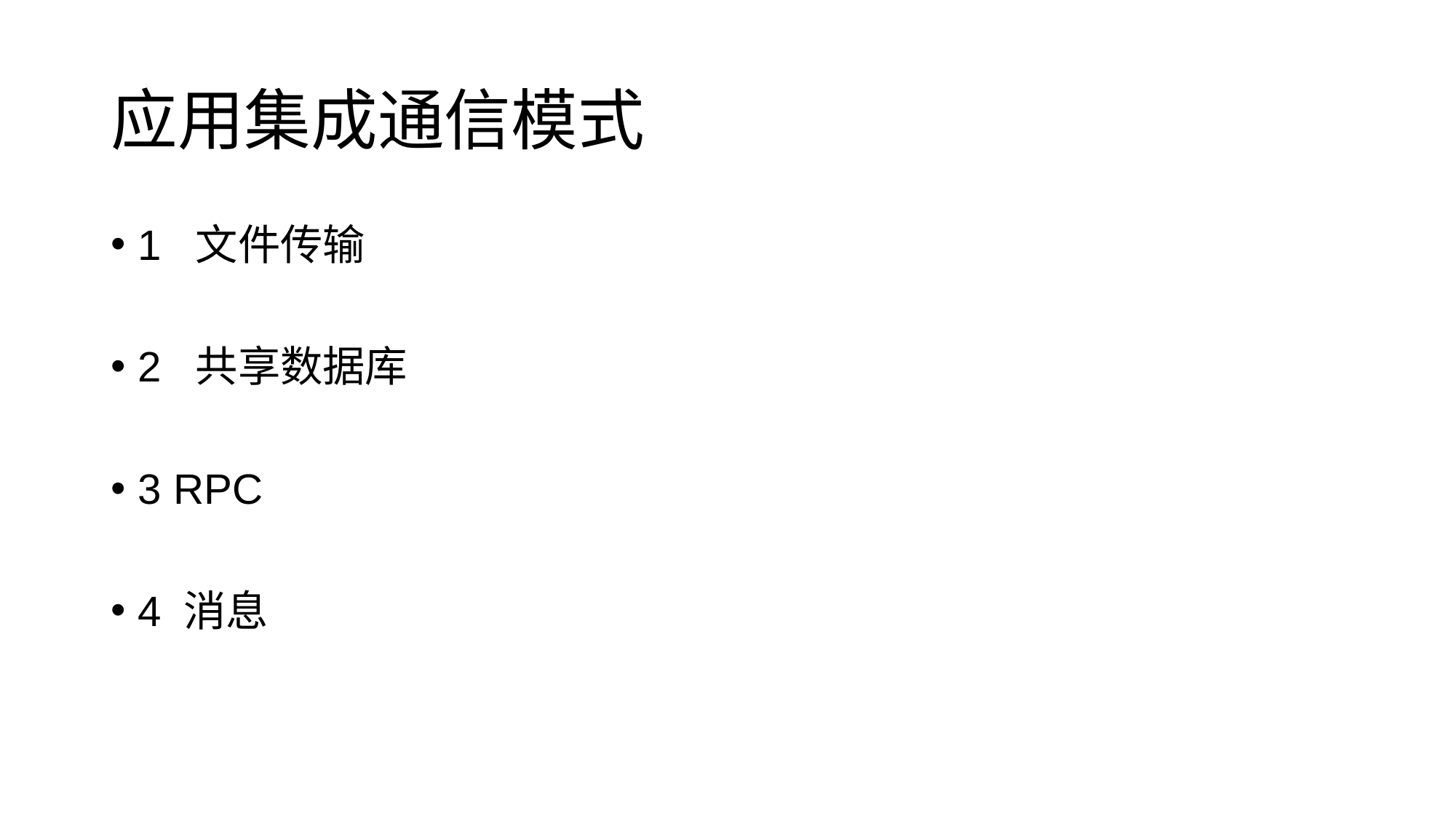

# 应用集成通信模式
1  文件传输

2  共享数据库

3 RPC

4 消息